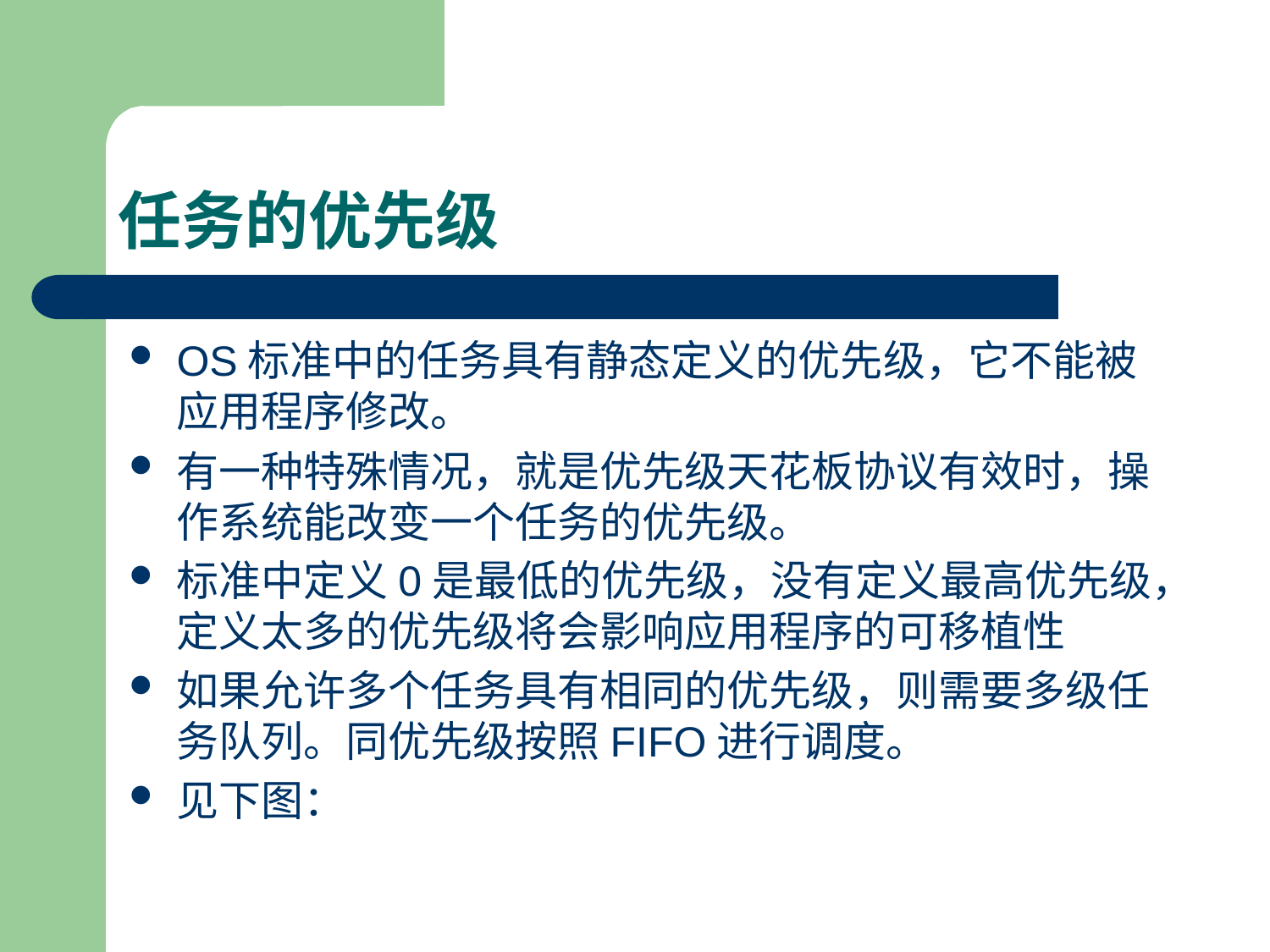

# 任务的优先级
OS标准中的任务具有静态定义的优先级，它不能被应用程序修改。
有一种特殊情况，就是优先级天花板协议有效时，操作系统能改变一个任务的优先级。
标准中定义0是最低的优先级，没有定义最高优先级，定义太多的优先级将会影响应用程序的可移植性
如果允许多个任务具有相同的优先级，则需要多级任务队列。同优先级按照FIFO进行调度。
见下图：